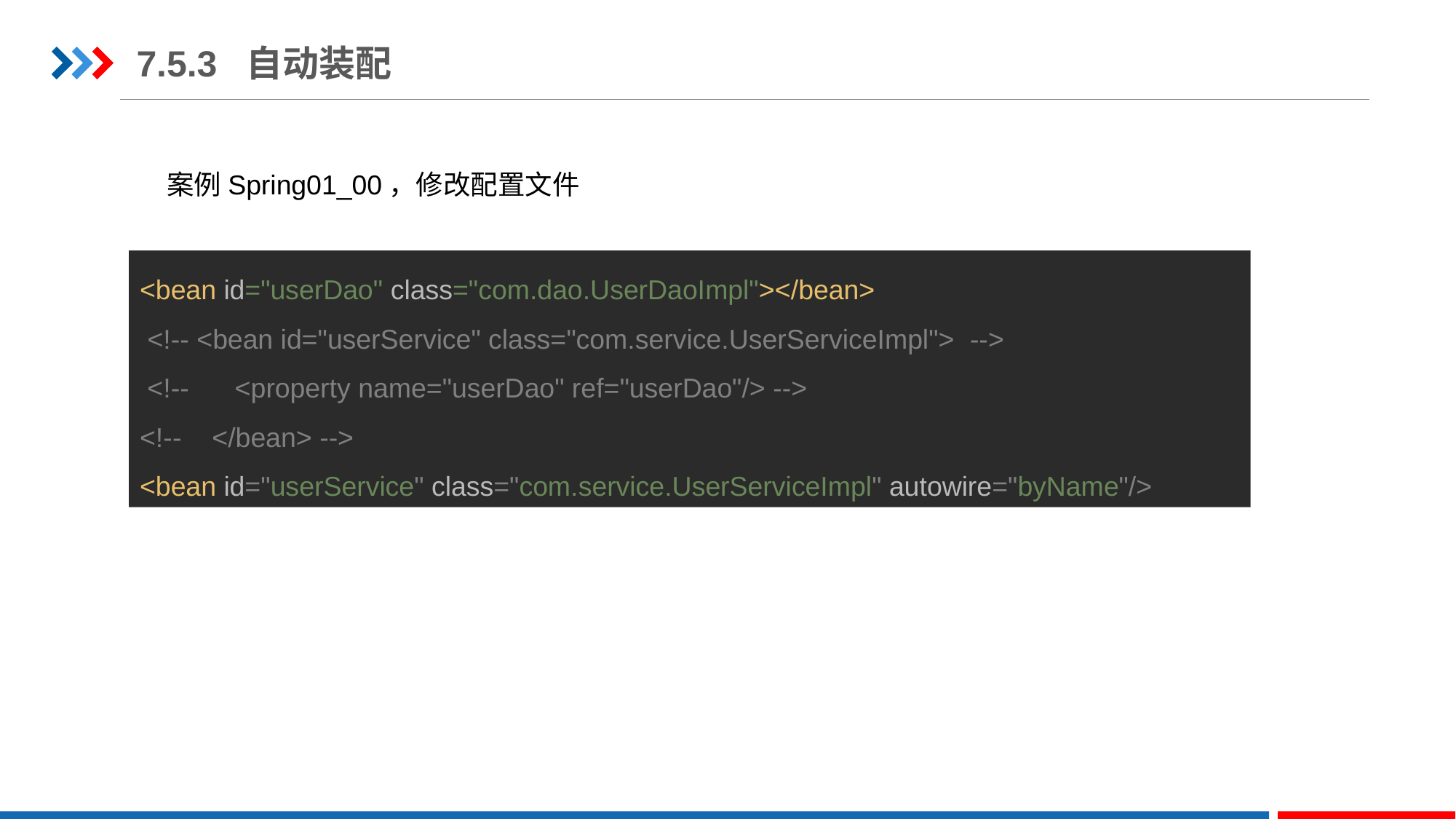

7.5.3  自动装配
案例Spring01_00，修改配置文件
<bean id="userDao" class="com.dao.UserDaoImpl"></bean>
 <!-- <bean id="userService" class="com.service.UserServiceImpl">  -->
 <!--      <property name="userDao" ref="userDao"/> -->
<!--    </bean> -->
<bean id="userService" class="com.service.UserServiceImpl" autowire="byName"/>